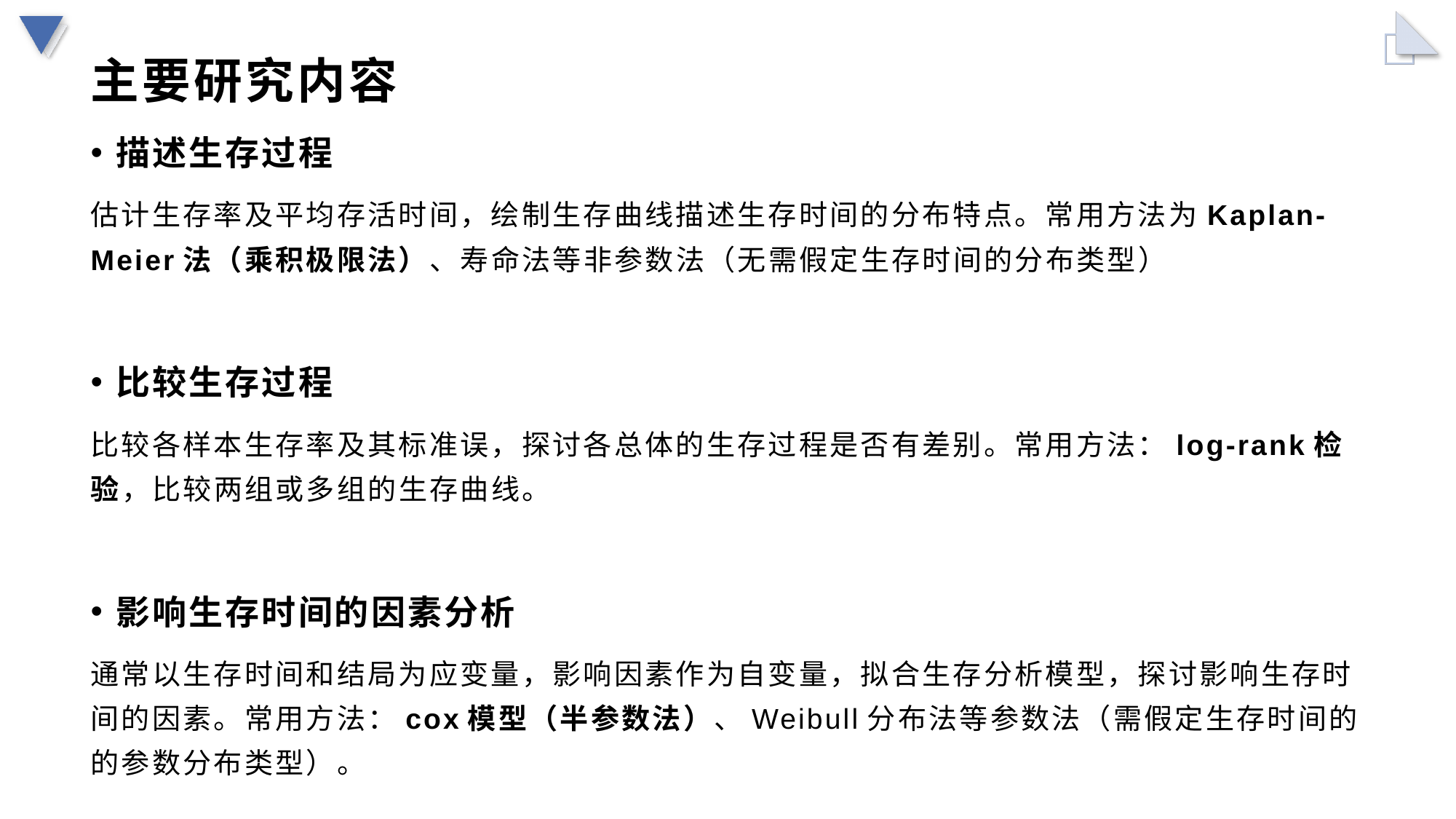

# 主要研究内容
描述生存过程
估计生存率及平均存活时间，绘制生存曲线描述生存时间的分布特点。常用方法为Kaplan-Meier法（乘积极限法）、寿命法等非参数法（无需假定生存时间的分布类型）

比较生存过程
比较各样本生存率及其标准误，探讨各总体的生存过程是否有差别。常用方法：log-rank检验，比较两组或多组的生存曲线。

影响生存时间的因素分析
通常以生存时间和结局为应变量，影响因素作为自变量，拟合生存分析模型，探讨影响生存时间的因素。常用方法：cox模型（半参数法）、Weibull分布法等参数法（需假定生存时间的的参数分布类型）。